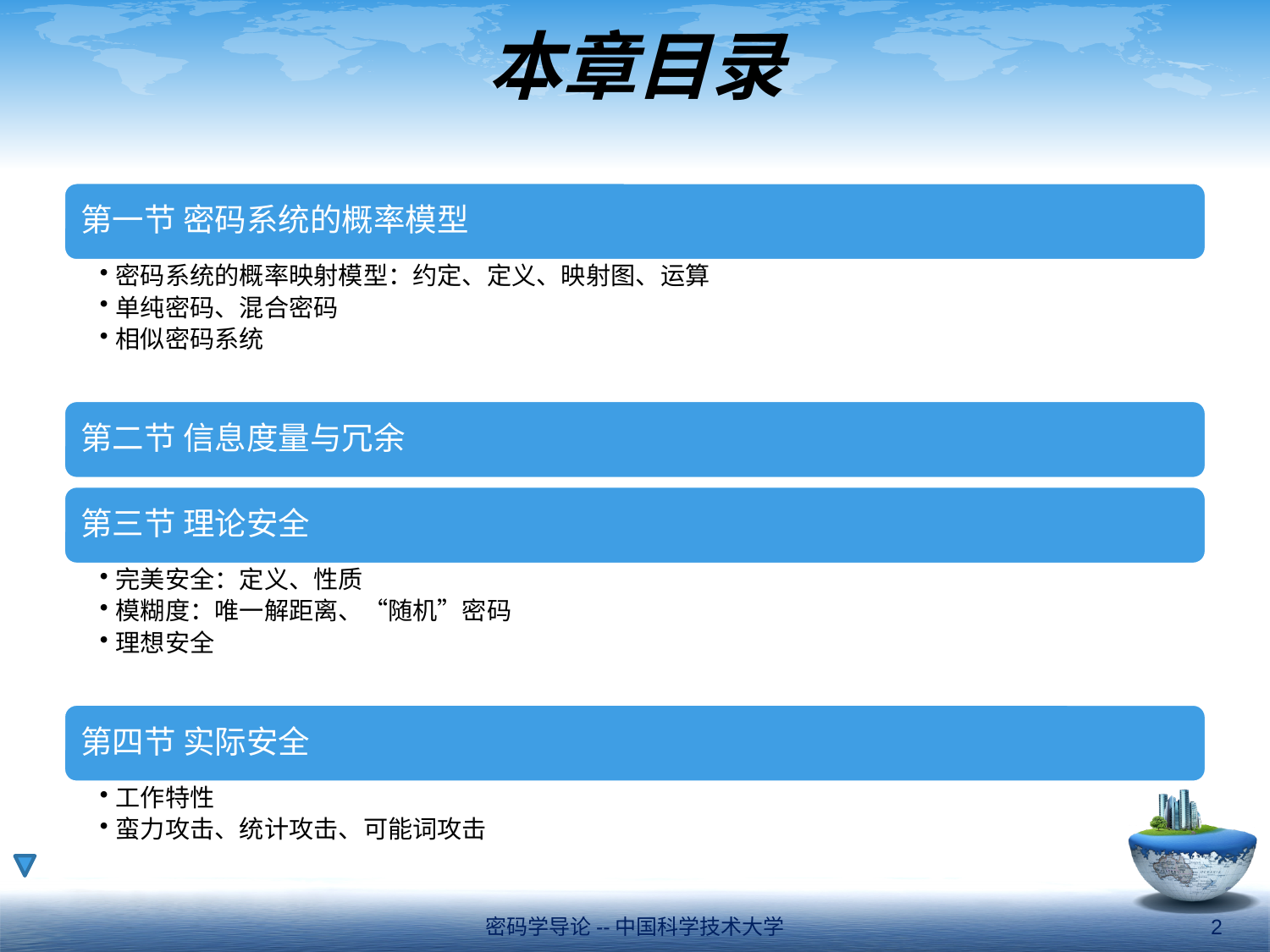

# 本章目录
第一节 密码系统的概率模型
密码系统的概率映射模型：约定、定义、映射图、运算
单纯密码、混合密码
相似密码系统
第二节 信息度量与冗余
第三节 理论安全
完美安全：定义、性质
模糊度：唯一解距离、“随机”密码
理想安全
第四节 实际安全
工作特性
蛮力攻击、统计攻击、可能词攻击

密码学导论--中国科学技术大学
2